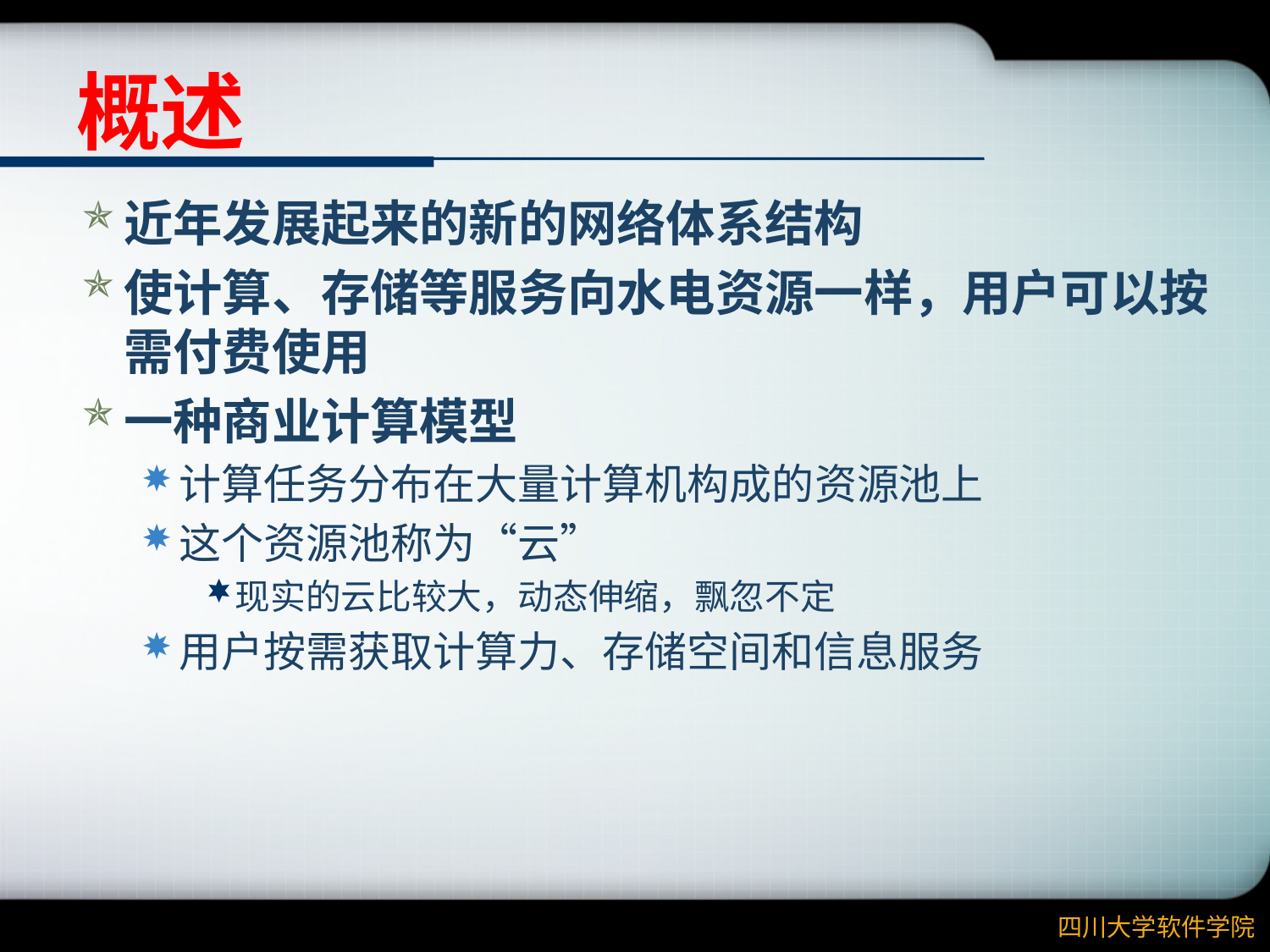

# 概述
近年发展起来的新的网络体系结构
使计算、存储等服务向水电资源一样，用户可以按需付费使用
一种商业计算模型
计算任务分布在大量计算机构成的资源池上
这个资源池称为“云”
现实的云比较大，动态伸缩，飘忽不定
用户按需获取计算力、存储空间和信息服务